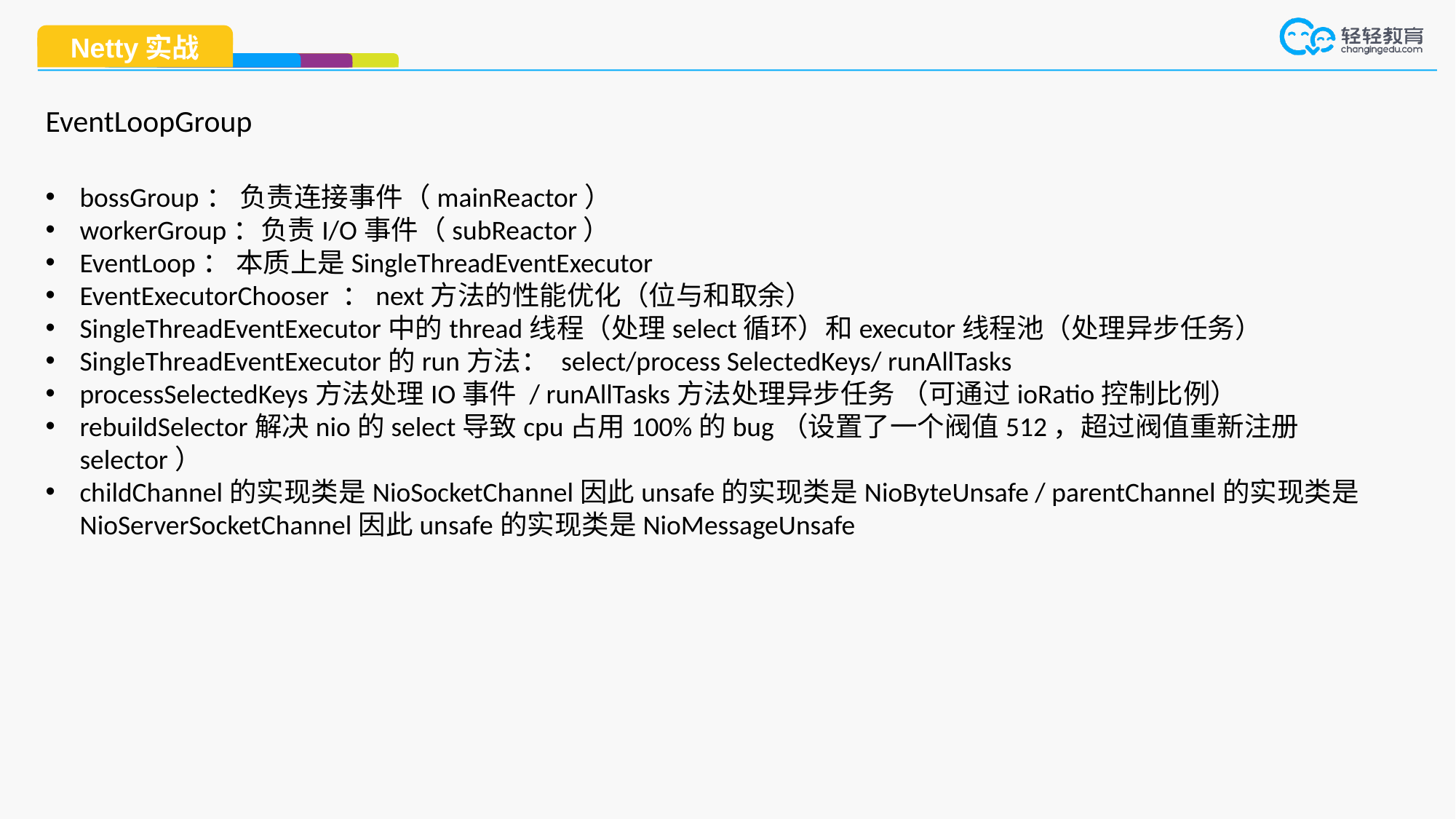

Netty实战
EventLoopGroup
bossGroup： 负责连接事件（mainReactor）
workerGroup：负责I/O事件（subReactor）
EventLoop： 本质上是SingleThreadEventExecutor
EventExecutorChooser ：next方法的性能优化（位与和取余）
SingleThreadEventExecutor中的thread线程（处理select循环）和executor线程池（处理异步任务）
SingleThreadEventExecutor的run方法： select/process SelectedKeys/ runAllTasks
processSelectedKeys方法处理IO事件 / runAllTasks方法处理异步任务 （可通过ioRatio控制比例）
rebuildSelector解决nio的select导致cpu占用100%的bug（设置了一个阀值512，超过阀值重新注册selector）
childChannel的实现类是NioSocketChannel因此unsafe的实现类是NioByteUnsafe / parentChannel的实现类是NioServerSocketChannel因此unsafe的实现类是NioMessageUnsafe